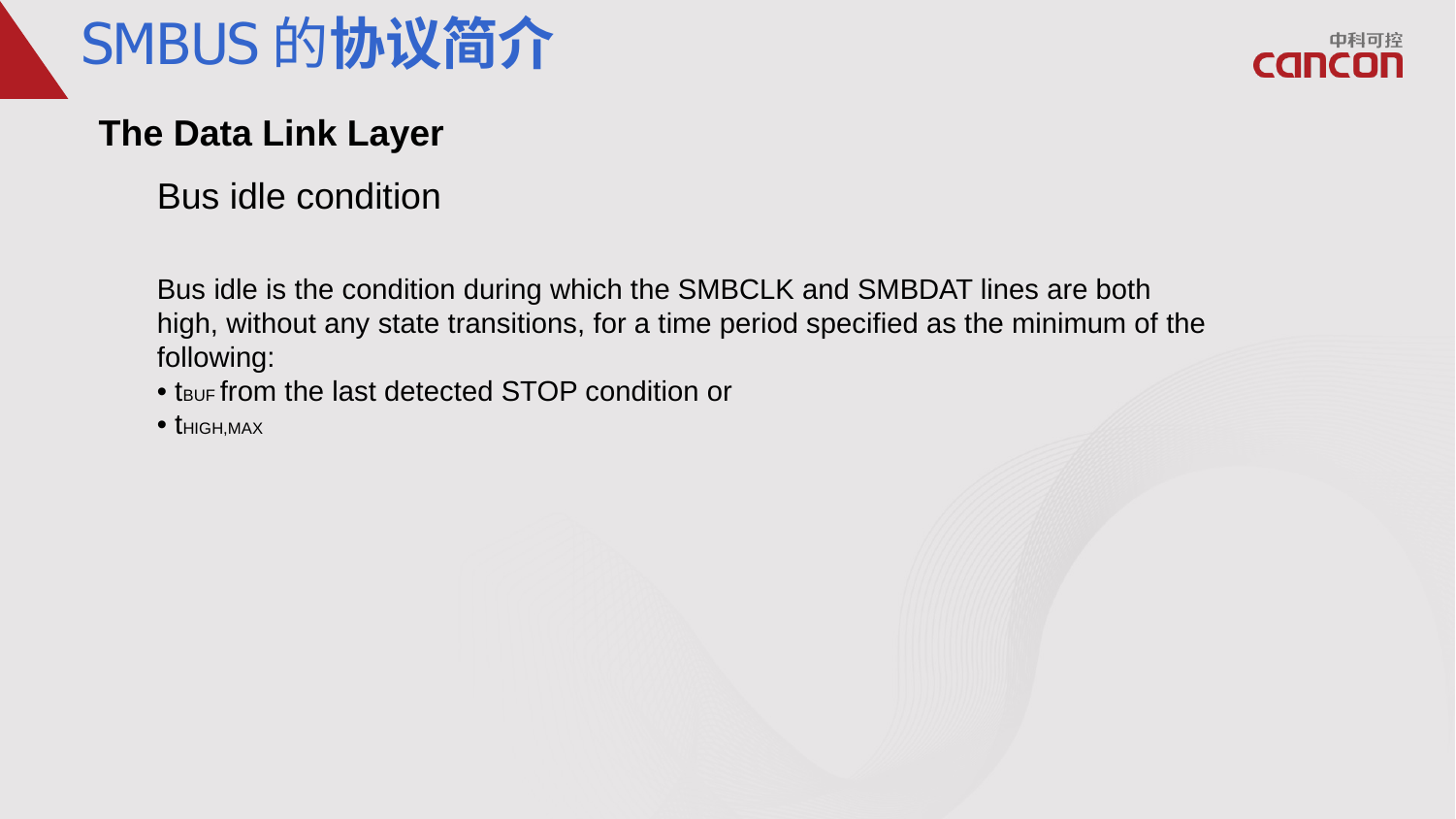

# SMBUS的协议简介
The Data Link Layer

Bus idle condition
Bus idle is the condition during which the SMBCLK and SMBDAT lines are both
high, without any state transitions, for a time period specified as the minimum of the
following:
• tBUF from the last detected STOP condition or
• tHIGH,MAX